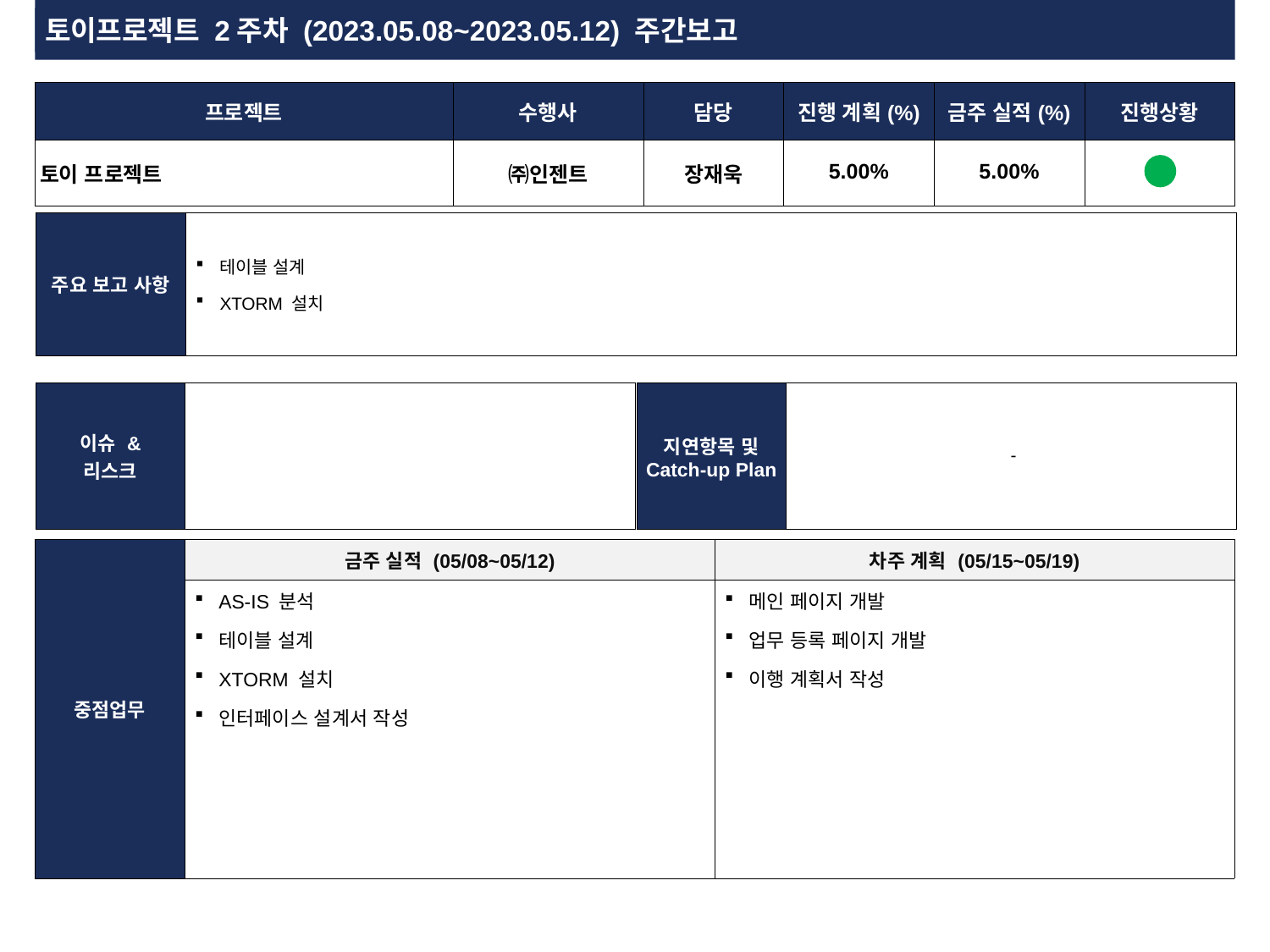

# 토이프로젝트 2주차 (2023.05.08~2023.05.12) 주간보고
| 프로젝트 | 수행사 | 담당 | 진행 계획(%) | 금주 실적(%) | 진행상황 |
| --- | --- | --- | --- | --- | --- |
| 토이 프로젝트 | ㈜인젠트 | 장재욱 | 5.00% | 5.00% |  |

| 주요 보고 사항 | 테이블 설계 XTORM 설치 |
| --- | --- |
| 이슈 & 리스크 |  |
| --- | --- |
| 지연항목 및 Catch-up Plan | - |
| --- | --- |
| 중점업무 | 금주 실적 (05/08~05/12) | 차주 계획 (05/15~05/19) |
| --- | --- | --- |
|  | AS-IS 분석 테이블 설계 XTORM 설치 인터페이스 설계서 작성 | 메인 페이지 개발 업무 등록 페이지 개발 이행 계획서 작성 |